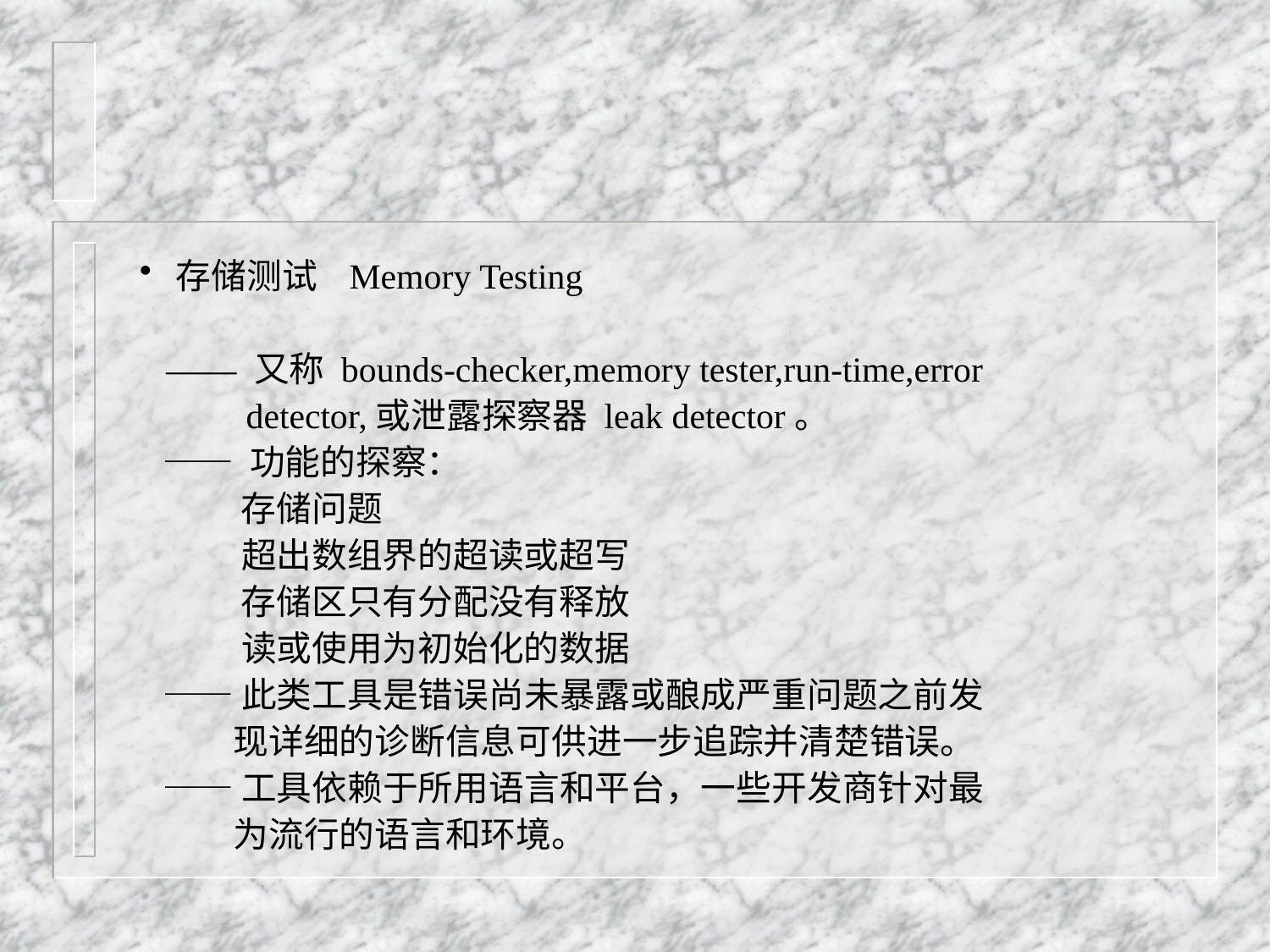

存储测试   Memory Testing
   —— 又称 bounds-checker,memory tester,run-time,error
            detector,或泄露探察器 leak detector。
   —— 功能的探察：
             存储问题
             超出数组界的超读或超写
             存储区只有分配没有释放
             读或使用为初始化的数据
   —— 此类工具是错误尚未暴露或酿成严重问题之前发
            现详细的诊断信息可供进一步追踪并清楚错误。
   —— 工具依赖于所用语言和平台，一些开发商针对最
            为流行的语言和环境。